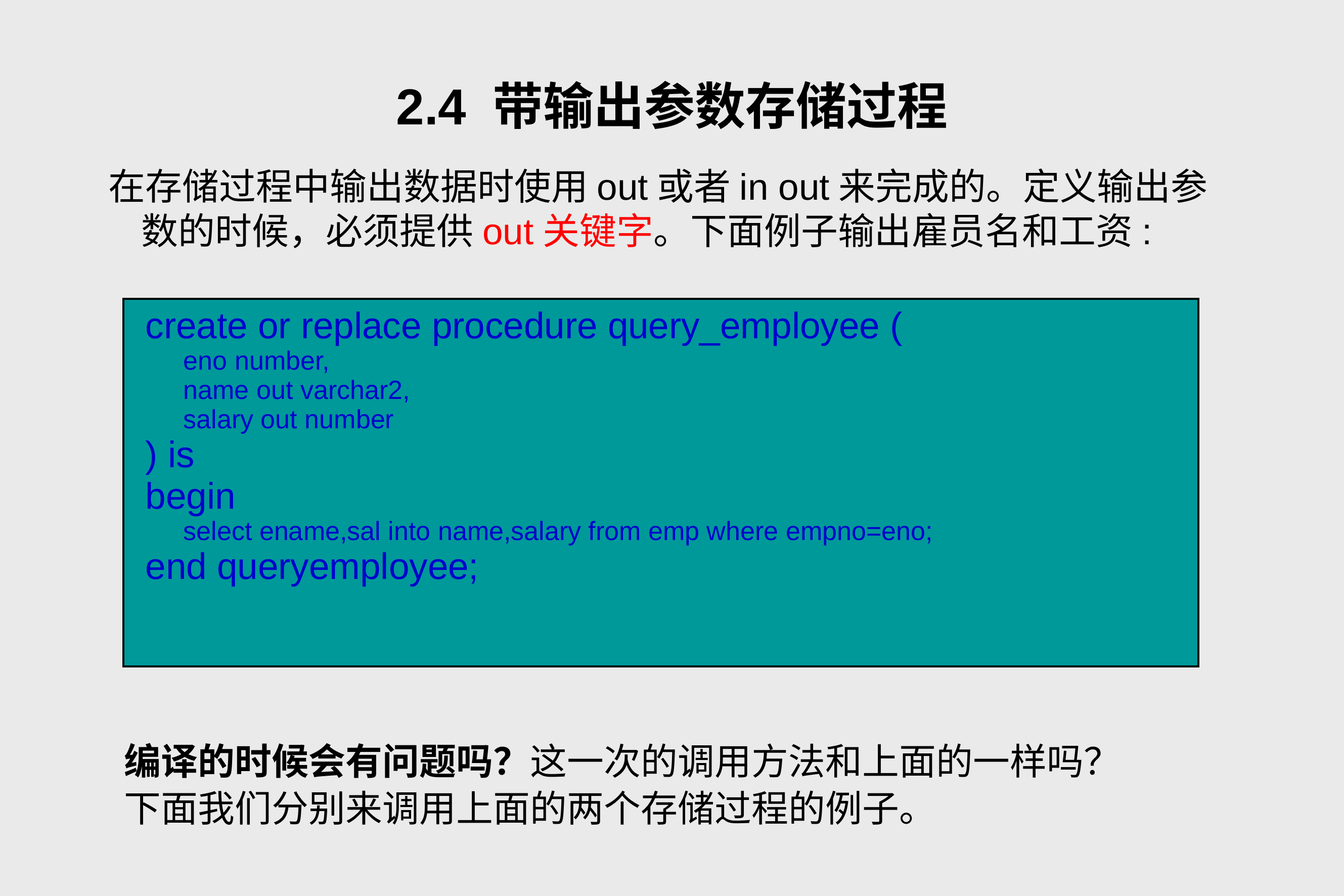

# 2.4 带输出参数存储过程
在存储过程中输出数据时使用out或者in out来完成的。定义输出参数的时候，必须提供out关键字。下面例子输出雇员名和工资:
| create or replace procedure query\_employee ( eno number, name out varchar2, salary out number ) is begin select ename,sal into name,salary from emp where empno=eno; end queryemployee; |
| --- |
编译的时候会有问题吗？这一次的调用方法和上面的一样吗？
下面我们分别来调用上面的两个存储过程的例子。